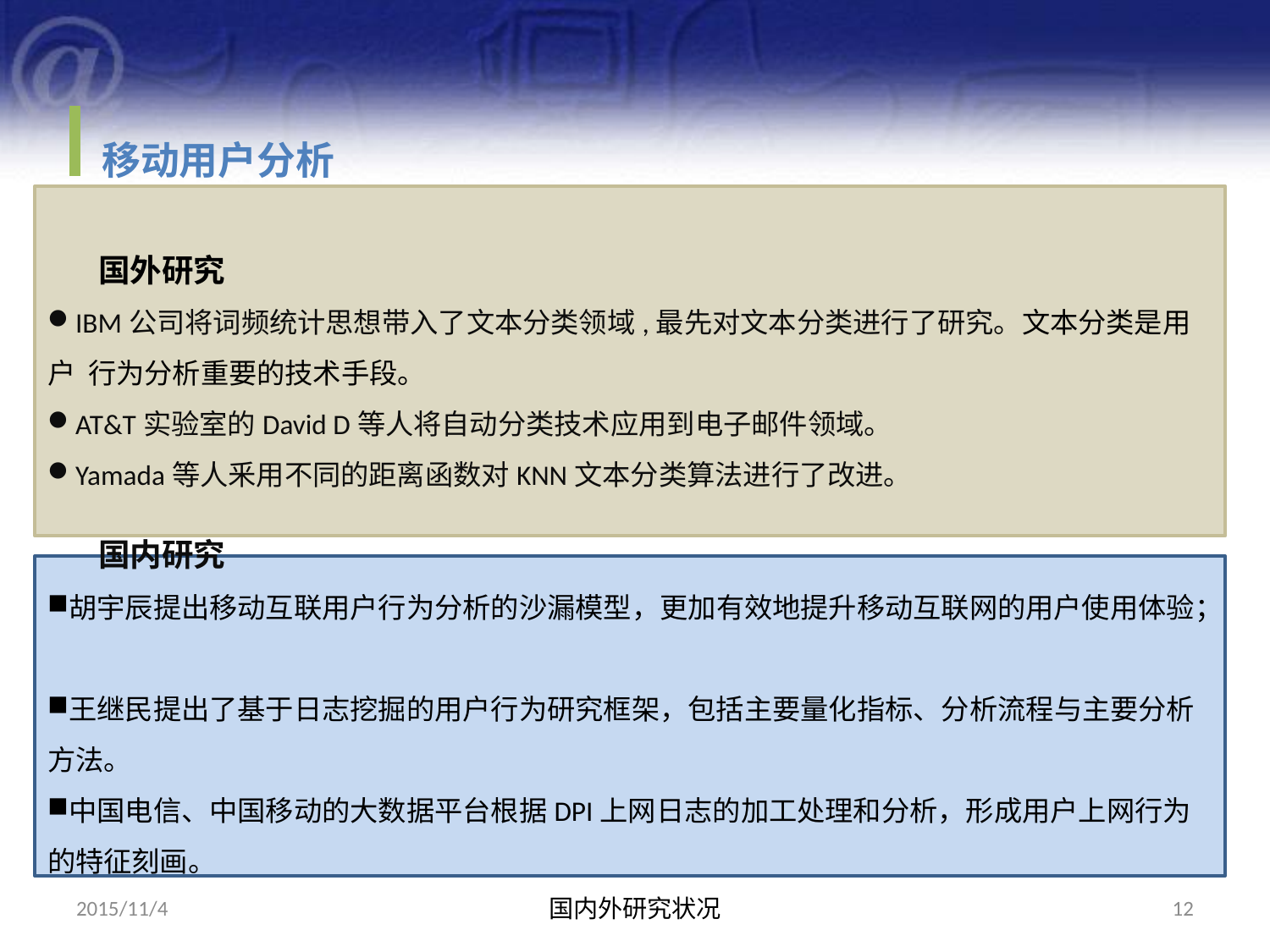

移动用户分析

      国外研究
IBM公司将词频统计思想带入了文本分类领域,最先对文本分类进行了研究。文本分类是用户  行为分析重要的技术手段。
AT&T实验室的David D等人将自动分类技术应用到电子邮件领域。
Yamada等人釆用不同的距离函数对KNN文本分类算法进行了改进。
      国内研究
胡宇辰提出移动互联用户行为分析的沙漏模型，更加有效地提升移动互联网的用户使用体验；
王继民提出了基于日志挖掘的用户行为研究框架，包括主要量化指标、分析流程与主要分析方法。
中国电信、中国移动的大数据平台根据DPI上网日志的加工处理和分析，形成用户上网行为的特征刻画。

2015/11/4
国内外研究状况
12